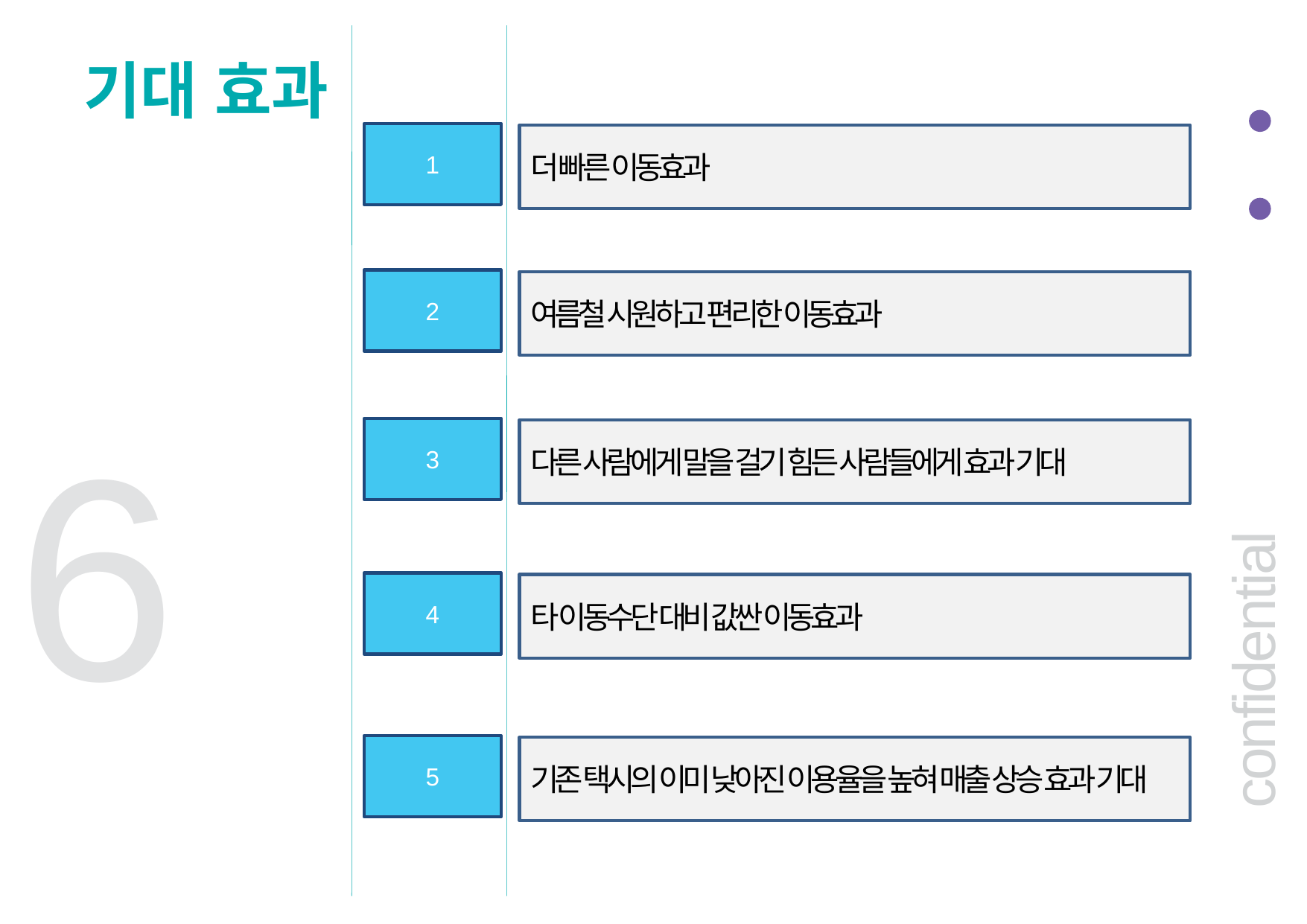

기대 효과

1
더 빠른 이동효과
2
여름철 시원하고 편리한 이동효과
3
다른 사람에게 말을 걸기 힘든 사람들에게 효과 기대
6
4
타 이동수단 대비 값싼 이동효과
confidential
5
기존 택시의 이미 낮아진 이용율을 높혀 매출 상승 효과 기대